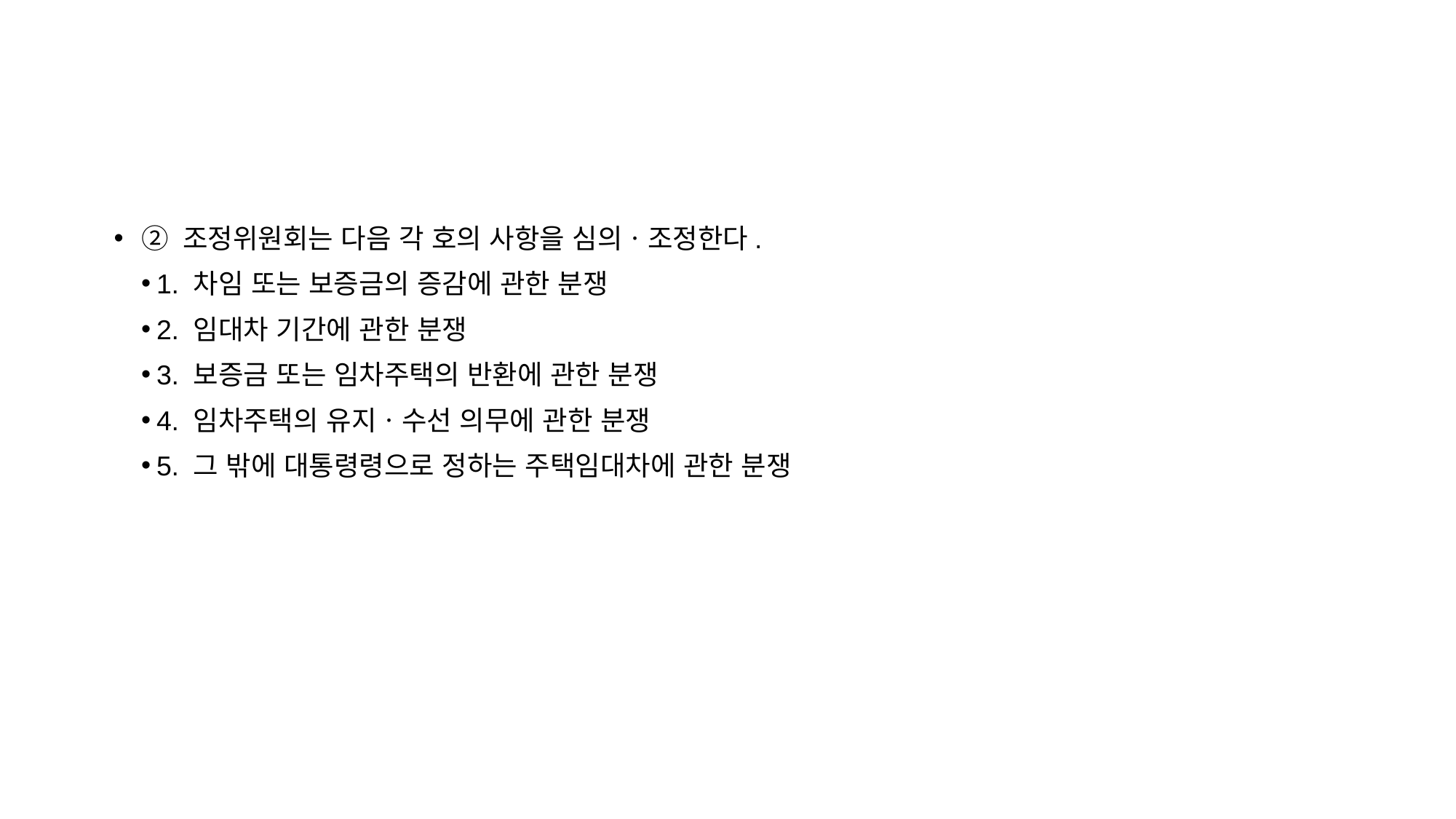

② 조정위원회는 다음 각 호의 사항을 심의ㆍ조정한다.
1. 차임 또는 보증금의 증감에 관한 분쟁
2. 임대차 기간에 관한 분쟁
3. 보증금 또는 임차주택의 반환에 관한 분쟁
4. 임차주택의 유지ㆍ수선 의무에 관한 분쟁
5. 그 밖에 대통령령으로 정하는 주택임대차에 관한 분쟁